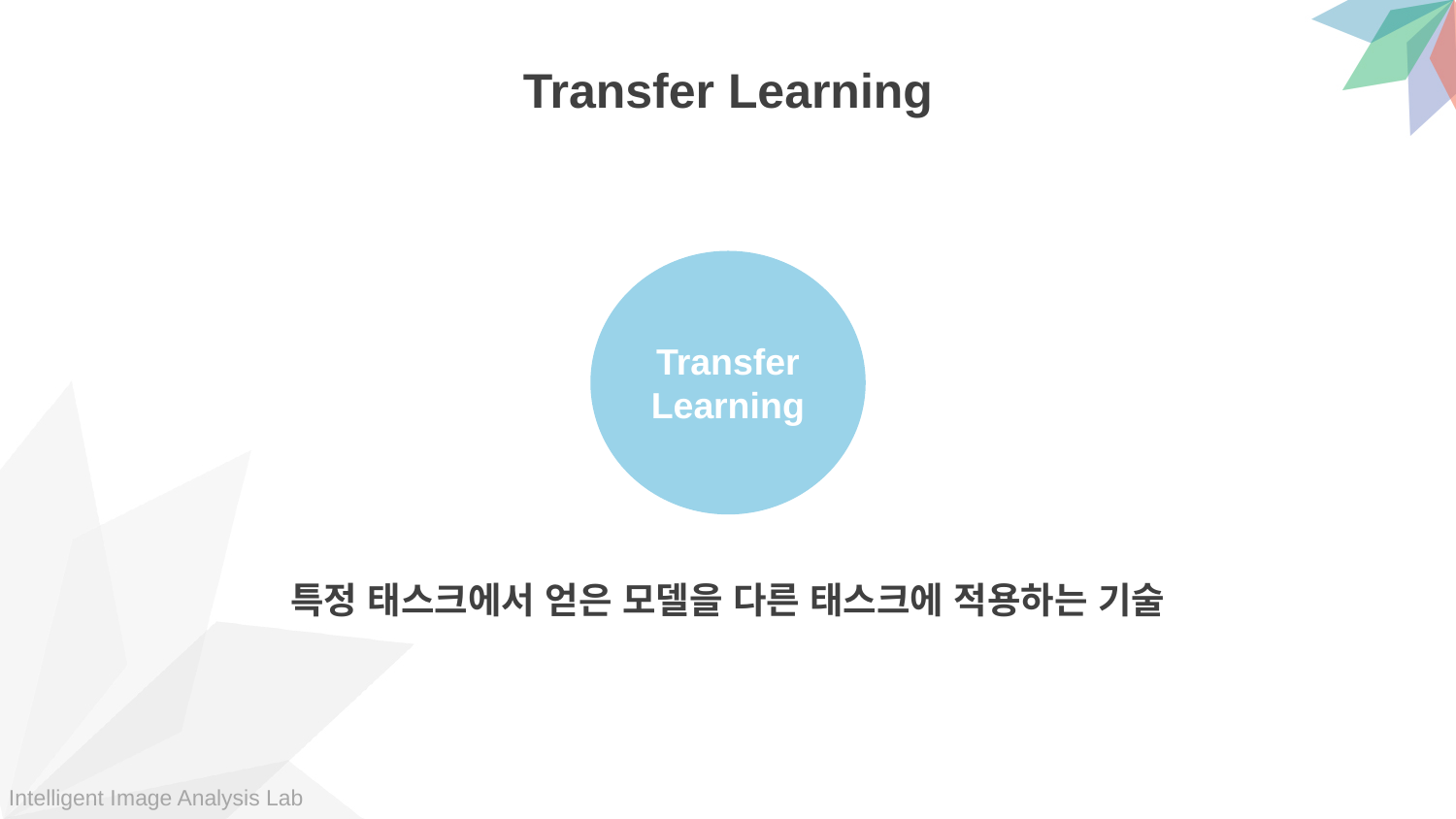

Transfer Learning
Transfer
Learning
특정 태스크에서 얻은 모델을 다른 태스크에 적용하는 기술